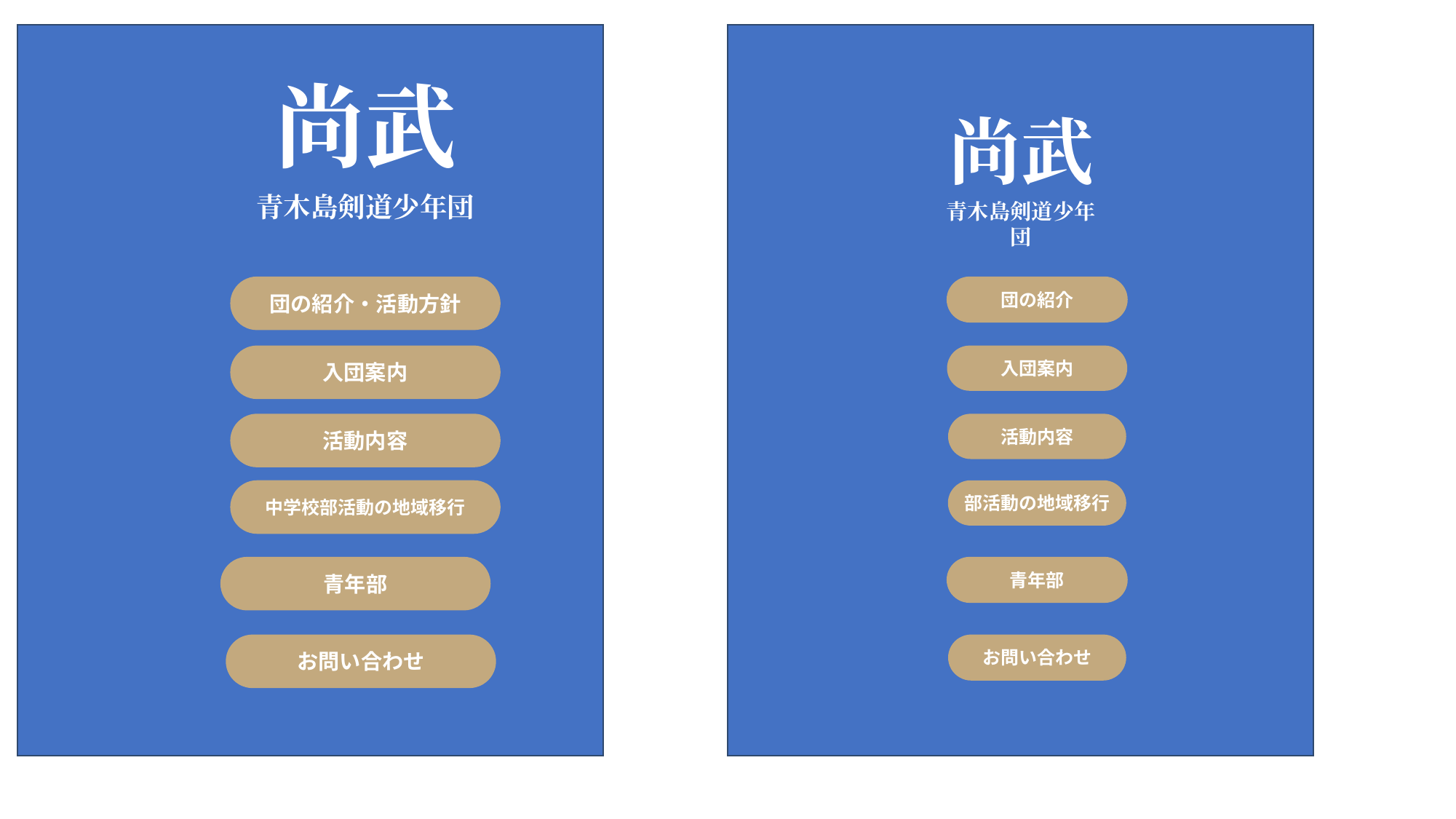

尚武
青木島剣道少年団
尚武
青木島剣道少年団

団の紹介
団の紹介・活動方針

入団案内
入団案内

活動内容
活動内容

部活動の地域移行
中学校部活動の地域移行

青年部
青年部

お問い合わせ
お問い合わせ